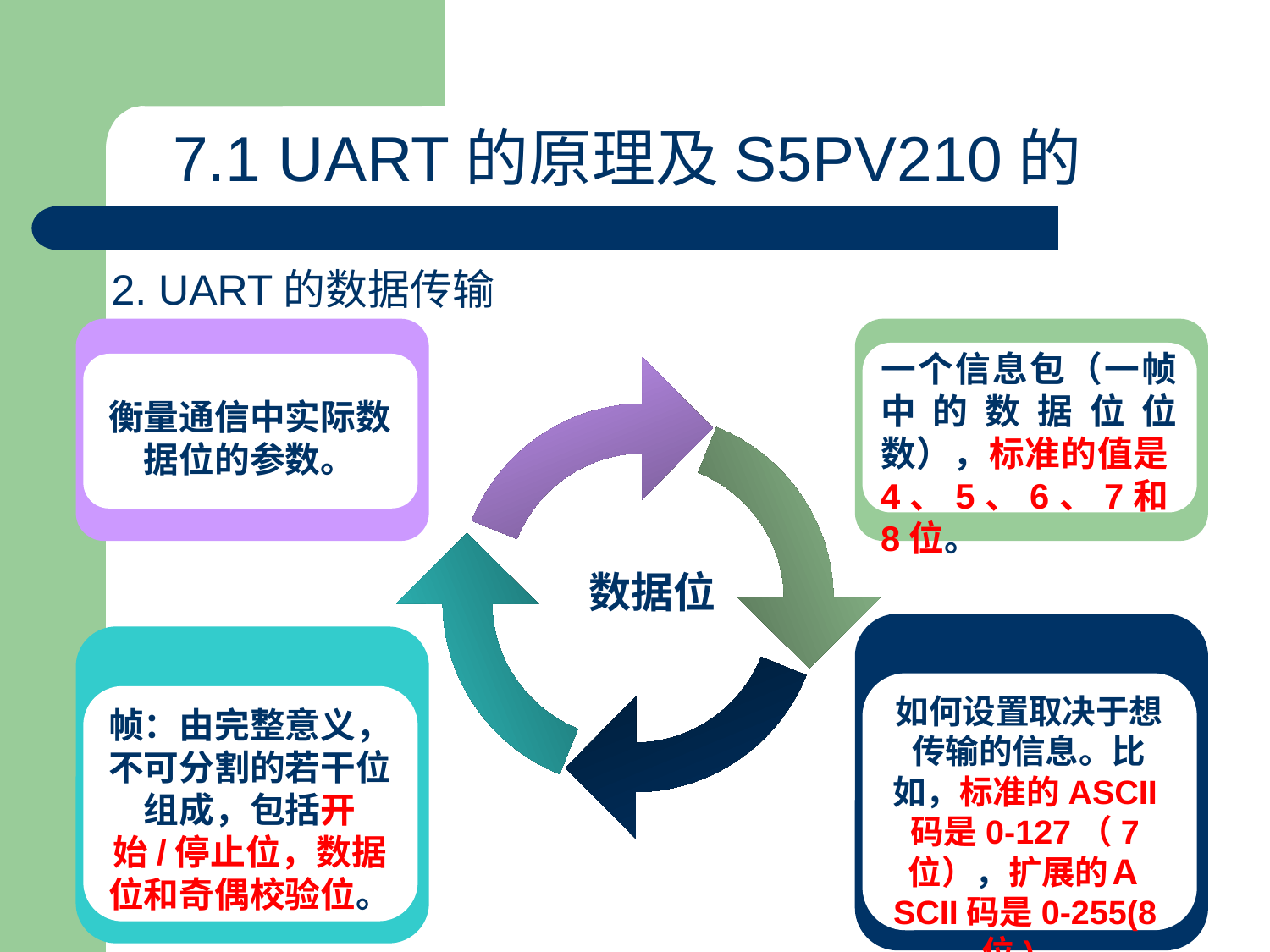

7.1 UART的原理及S5PV210的UART
2. UART的数据传输

一个信息包（一帧中的数据位位数），标准的值是4、5、6、7和8位。

衡量通信中实际数据位的参数。

 数据位

如何设置取决于想传输的信息。比如，标准的ASCII码是0-127（7位），扩展的ＡSCII码是0-255(8位)。

帧：由完整意义，不可分割的若干位组成，包括开始/停止位，数据位和奇偶校验位。